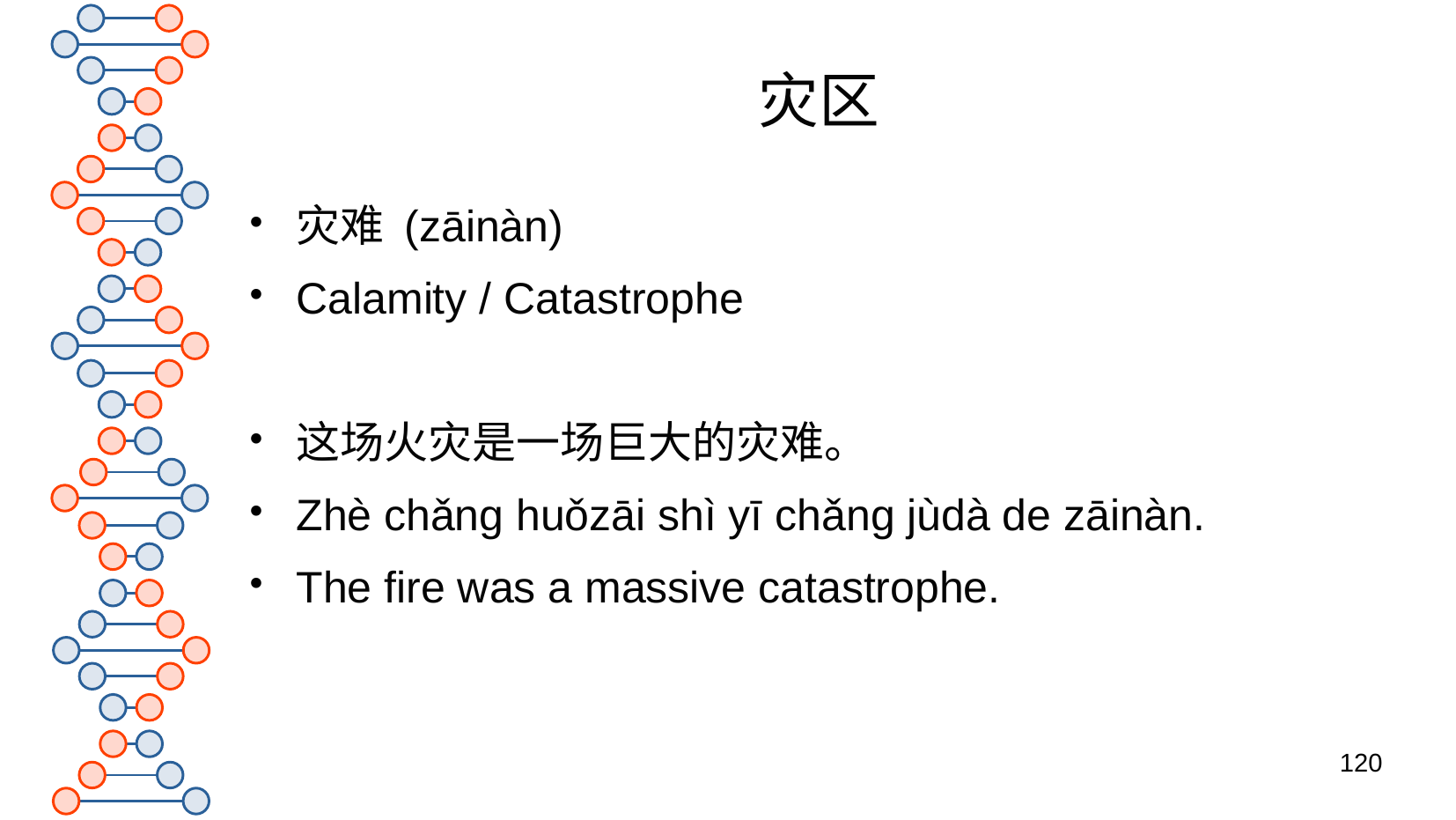

# 灾区
灾难 (zāinàn)
Calamity / Catastrophe

这场火灾是一场巨大的灾难。
Zhè chǎng huǒzāi shì yī chǎng jùdà de zāinàn.
The fire was a massive catastrophe.
120